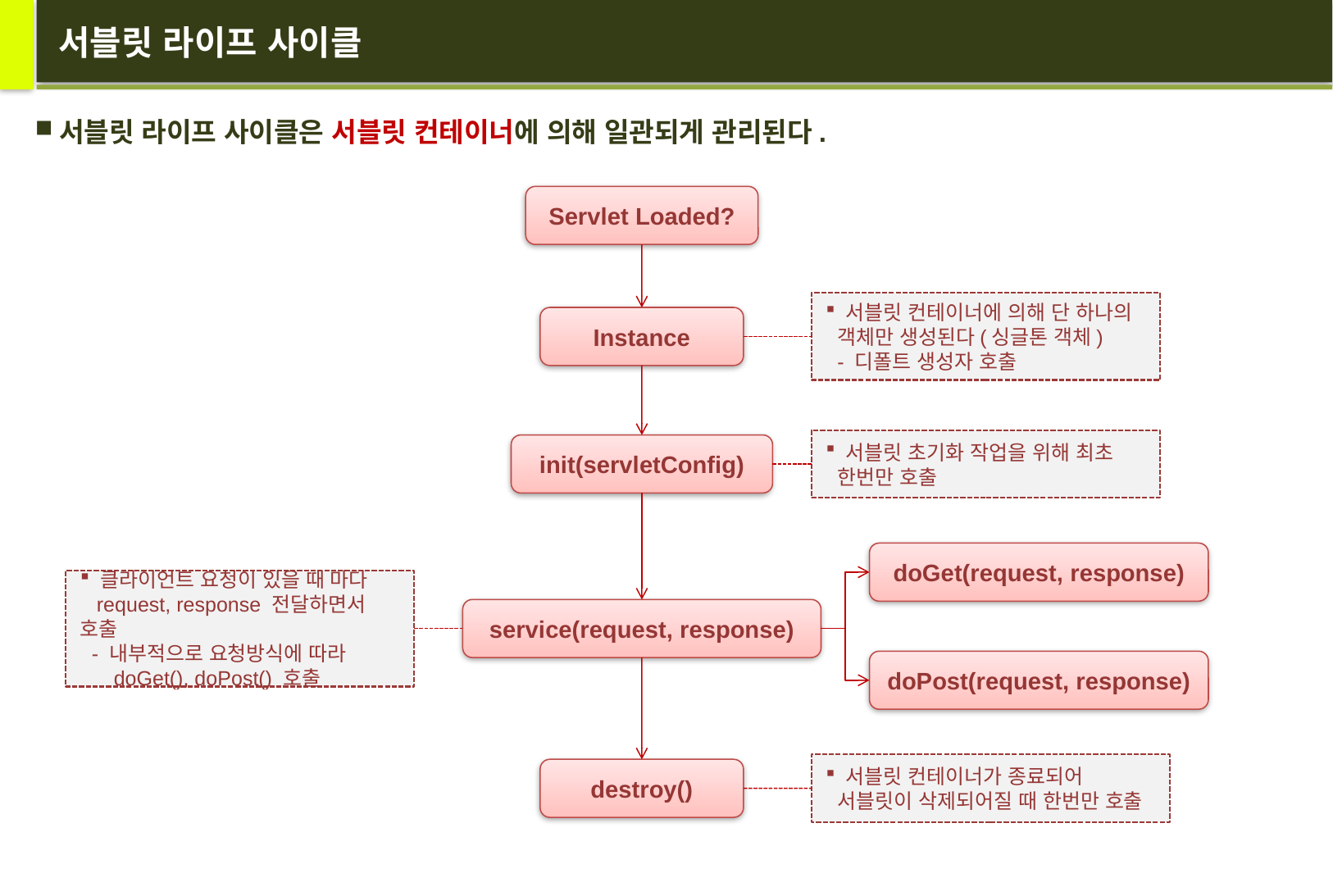

# 서블릿 라이프 사이클
서블릿 라이프 사이클은 서블릿 컨테이너에 의해 일관되게 관리된다.
Servlet Loaded?
 서블릿 컨테이너에 의해 단 하나의
  객체만 생성된다(싱글톤 객체)
  - 디폴트 생성자 호출
Instance
 서블릿 초기화 작업을 위해 최초
  한번만 호출
init(servletConfig)
doGet(request, response)
 클라이언트 요청이 있을 때 마다
  request, response 전달하면서 호출
  - 내부적으로 요청방식에 따라
     doGet(), doPost() 호출
service(request, response)
doPost(request, response)
 서블릿 컨테이너가 종료되어
  서블릿이 삭제되어질 때 한번만 호출
destroy()